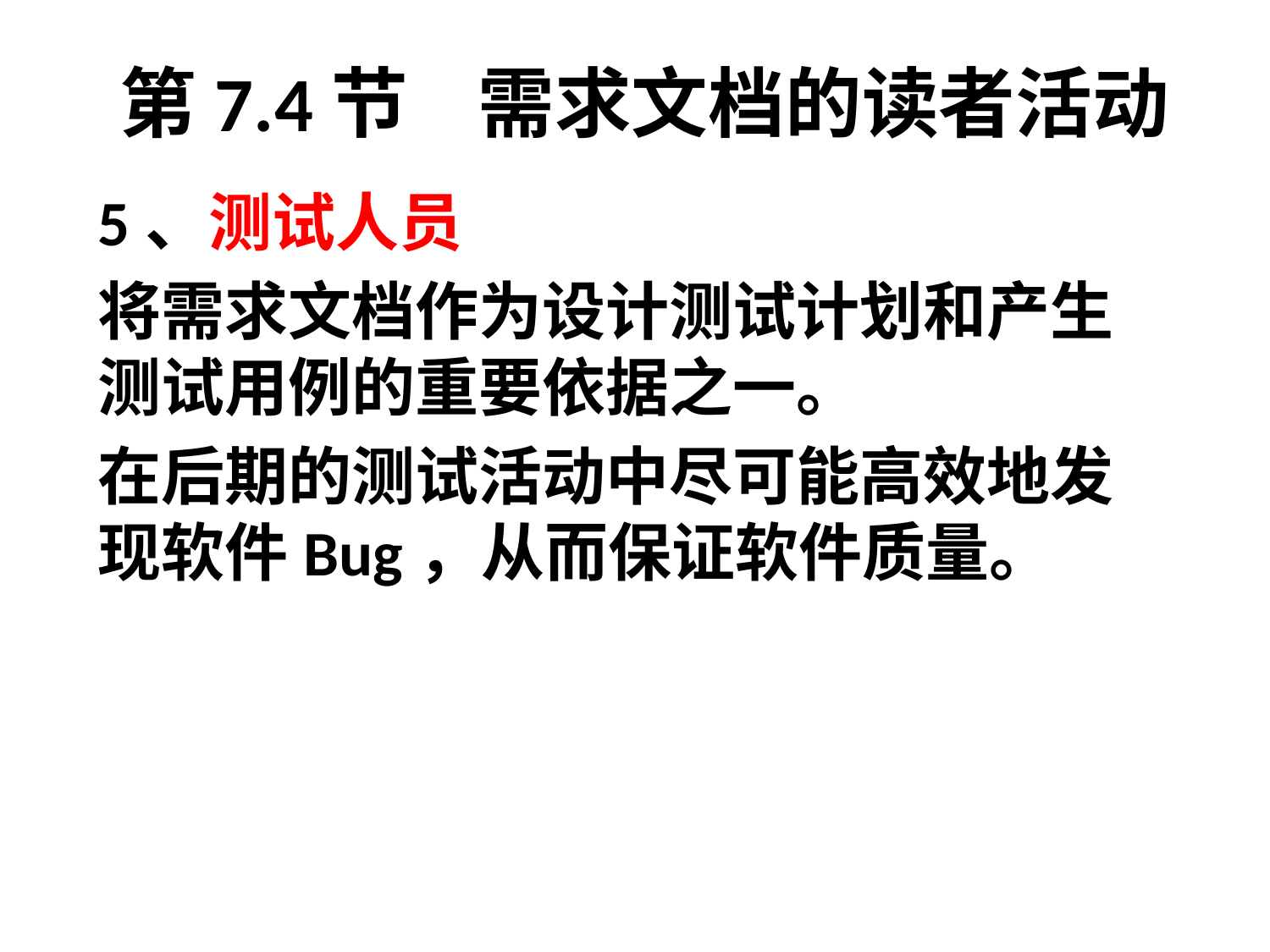

# 第7.4节    需求文档的读者活动
5、测试人员
将需求文档作为设计测试计划和产生测试用例的重要依据之一。
在后期的测试活动中尽可能高效地发现软件Bug，从而保证软件质量。